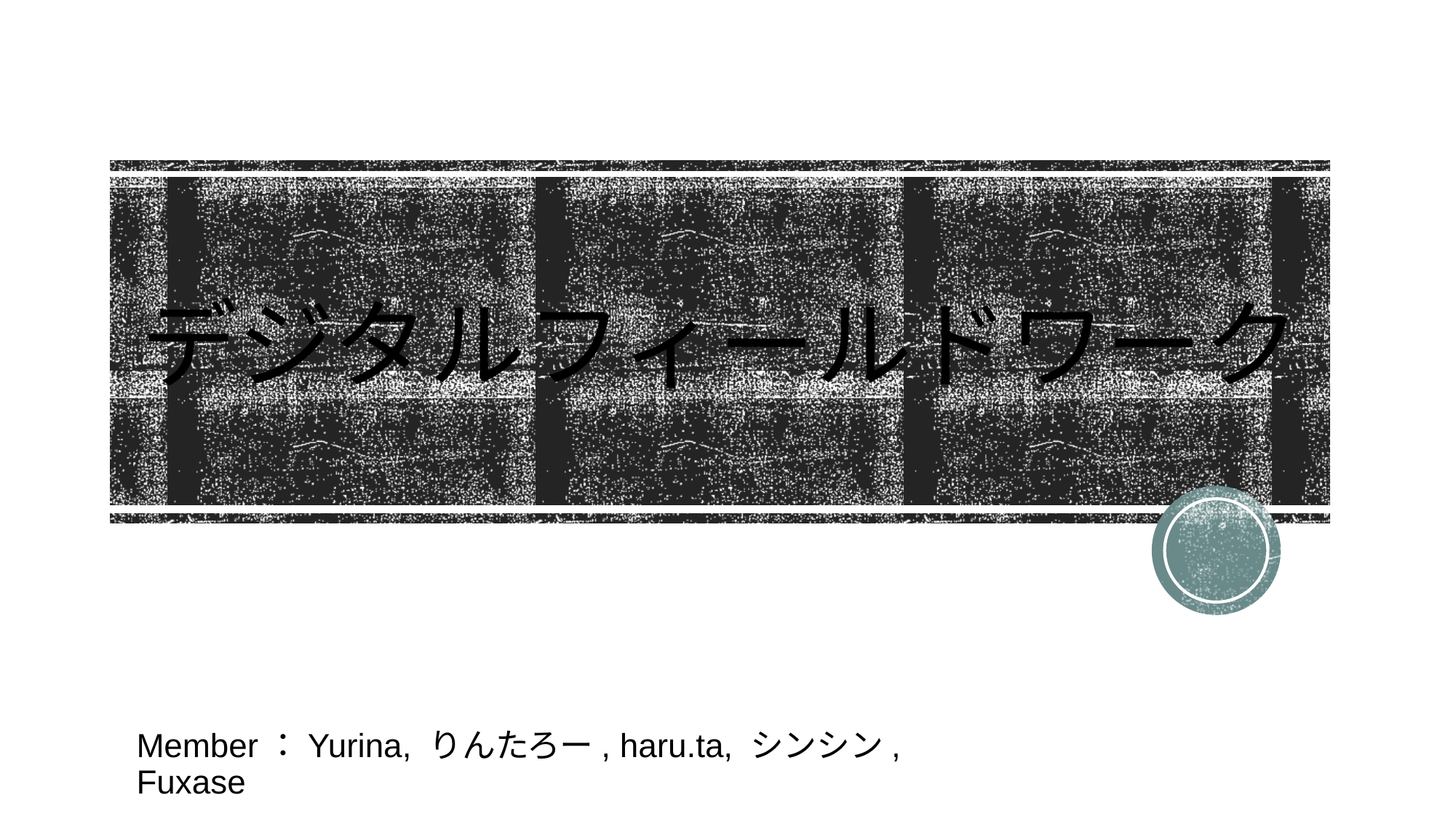

# デジタルフィールドワーク
Member：Yurina, りんたろー, haru.ta, シンシン, Fuxase